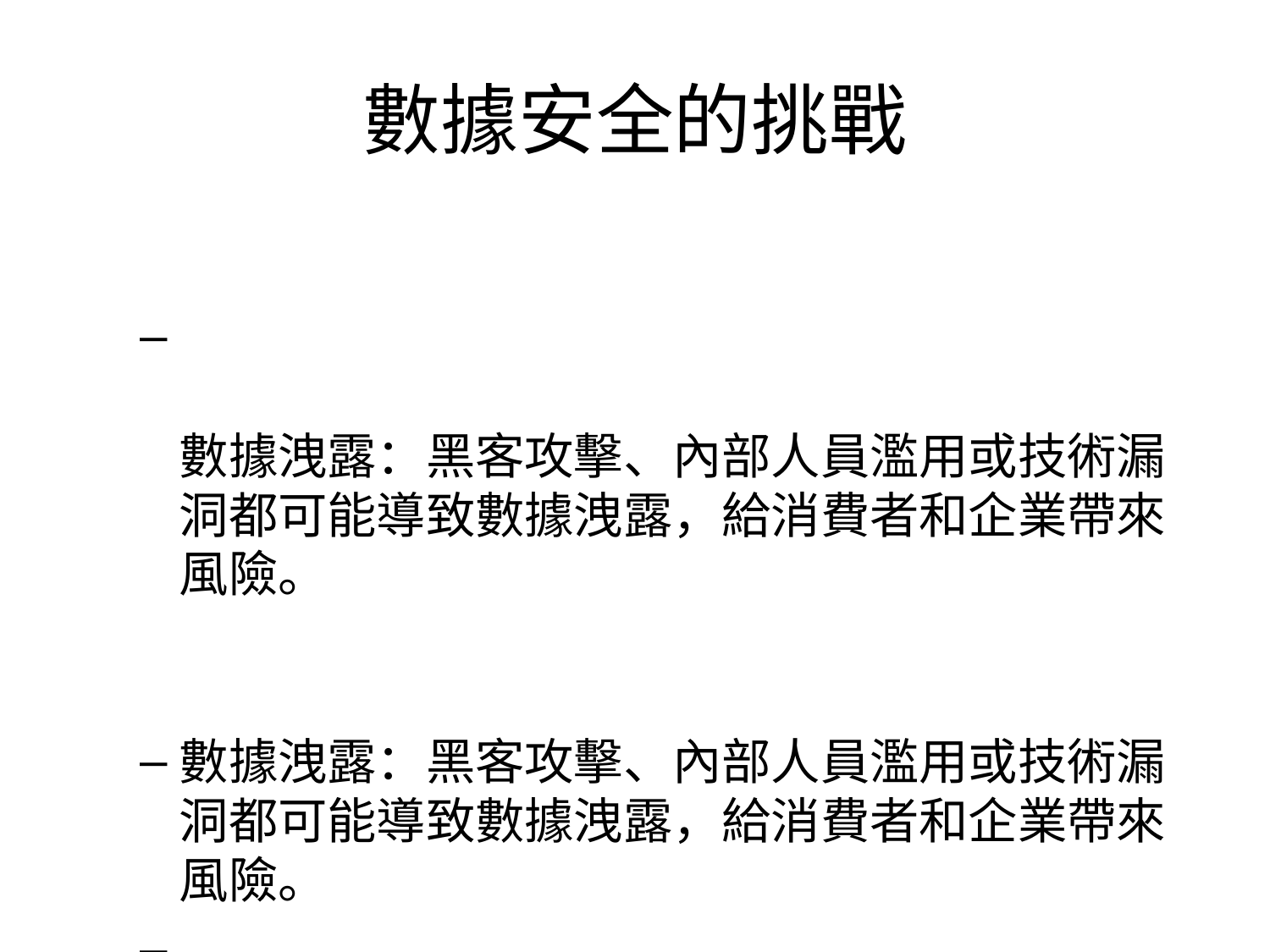

# 數據安全的挑戰

數據洩露：黑客攻擊、內部人員濫用或技術漏洞都可能導致數據洩露，給消費者和企業帶來風險。
數據洩露：黑客攻擊、內部人員濫用或技術漏洞都可能導致數據洩露，給消費者和企業帶來風險。
數據存儲與傳輸：企業需要確保在數據存儲和傳輸過程中採取加密措施，以防止未經授權的訪問。
數據存儲與傳輸：企業需要確保在數據存儲和傳輸過程中採取加密措施，以防止未經授權的訪問。
數據最小化原則：企業應僅收集和處理為實現商業目的所必需的最少數據，避免過度收集消費者信息。
數據最小化原則：企業應僅收集和處理為實現商業目的所必需的最少數據，避免過度收集消費者信息。